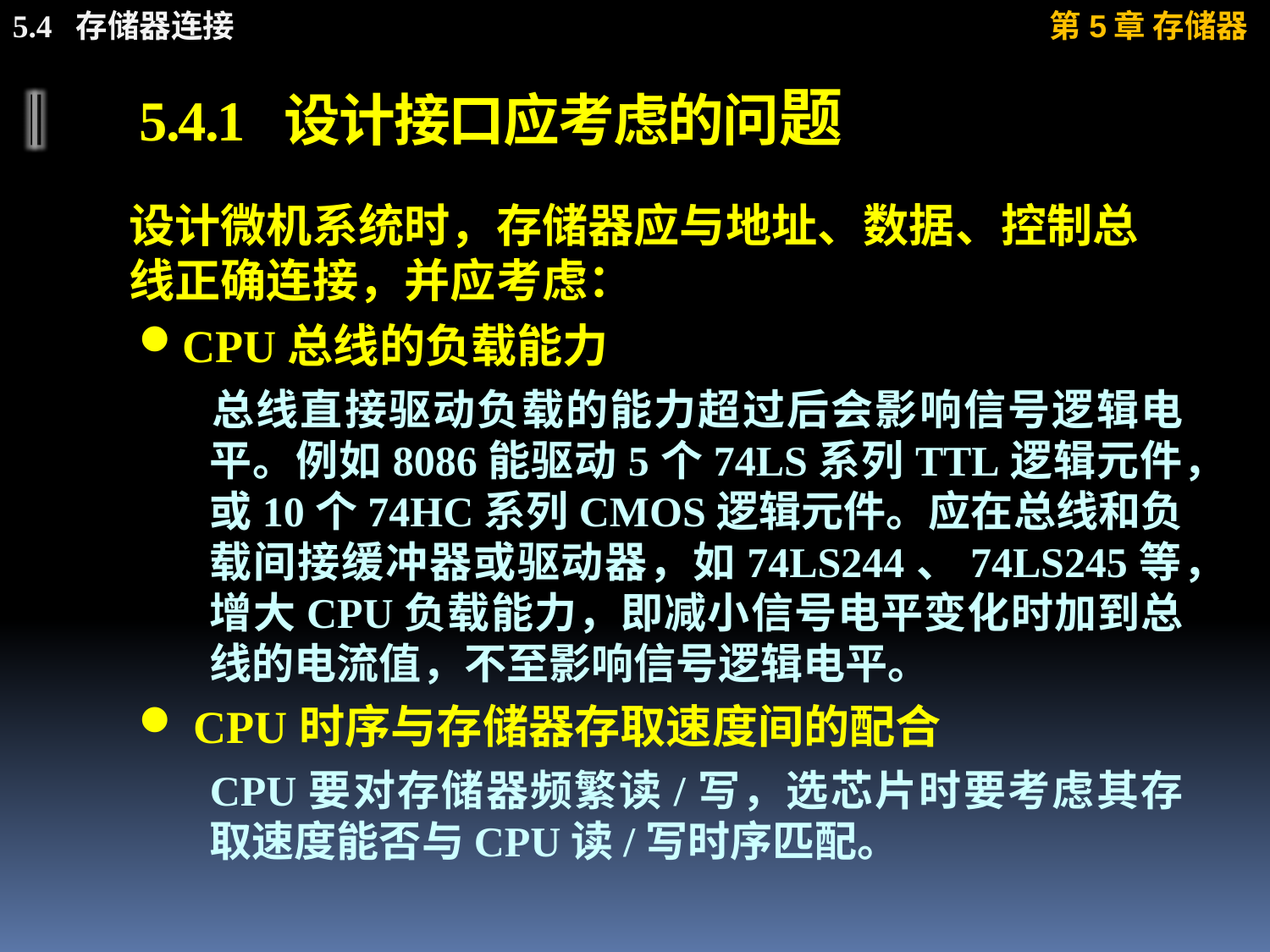

# 5.4.1  设计接口应考虑的问题
设计微机系统时，存储器应与地址、数据、控制总线正确连接，并应考虑：
CPU总线的负载能力
	总线直接驱动负载的能力超过后会影响信号逻辑电平。例如8086能驱动5个74LS系列TTL逻辑元件，或10个74HC系列CMOS逻辑元件。应在总线和负载间接缓冲器或驱动器，如74LS244、74LS245等，增大CPU负载能力，即减小信号电平变化时加到总线的电流值，不至影响信号逻辑电平。
 CPU时序与存储器存取速度间的配合
	CPU要对存储器频繁读/写，选芯片时要考虑其存取速度能否与CPU读/写时序匹配。